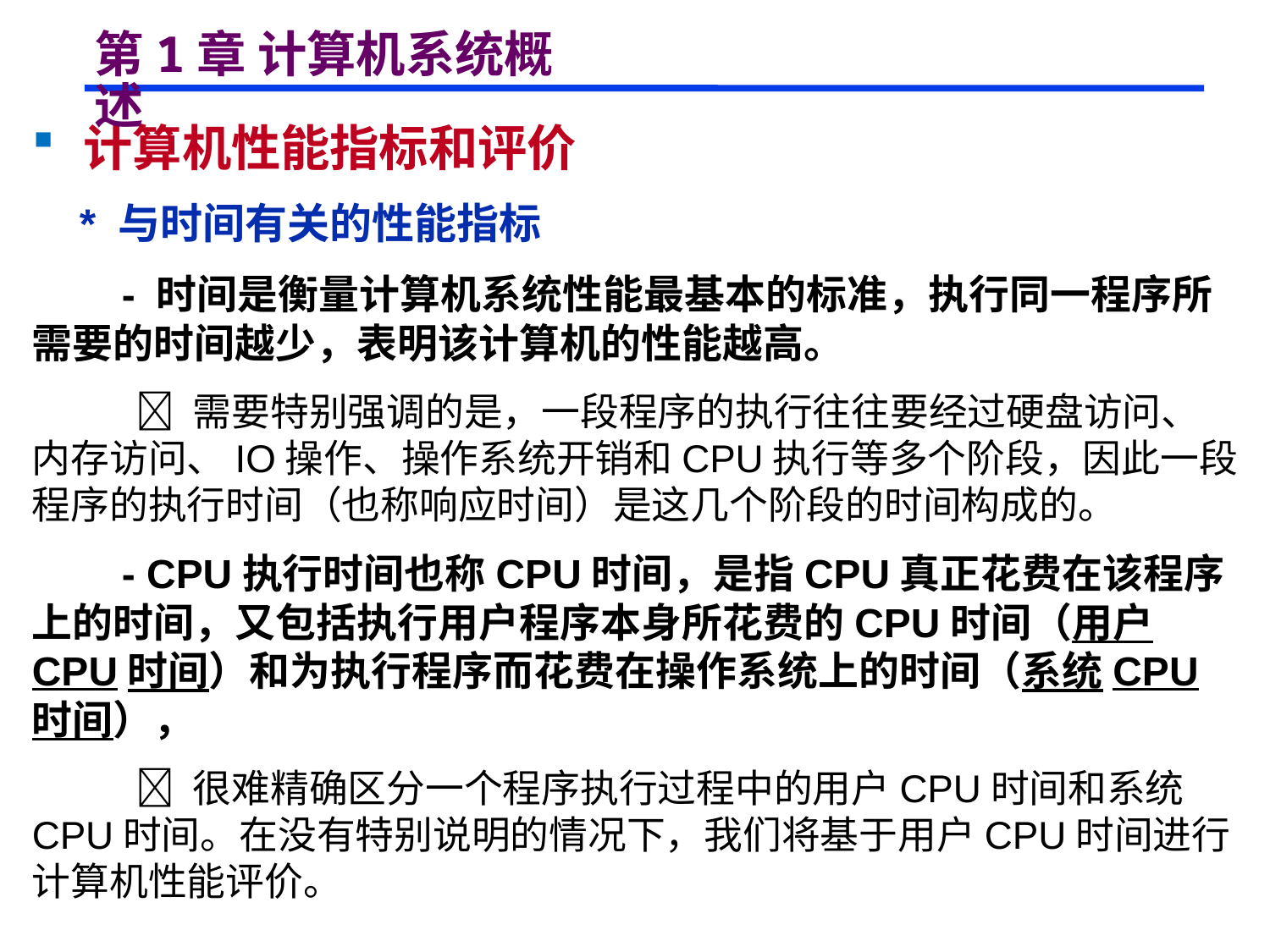

# 第1章 计算机系统概述
 计算机性能指标和评价
    * 与时间有关的性能指标
        - 时间是衡量计算机系统性能最基本的标准，执行同一程序所需要的时间越少，表明该计算机的性能越高。
            • 需要特别强调的是，一段程序的执行往往要经过硬盘访问、内存访问、IO操作、操作系统开销和CPU执行等多个阶段，因此一段程序的执行时间（也称响应时间）是这几个阶段的时间构成的。
        - CPU执行时间也称CPU时间，是指CPU真正花费在该程序上的时间，又包括执行用户程序本身所花费的CPU时间（用户CPU时间）和为执行程序而花费在操作系统上的时间（系统CPU时间），
            • 很难精确区分一个程序执行过程中的用户CPU时间和系统CPU时间。在没有特别说明的情况下，我们将基于用户CPU时间进行计算机性能评价。